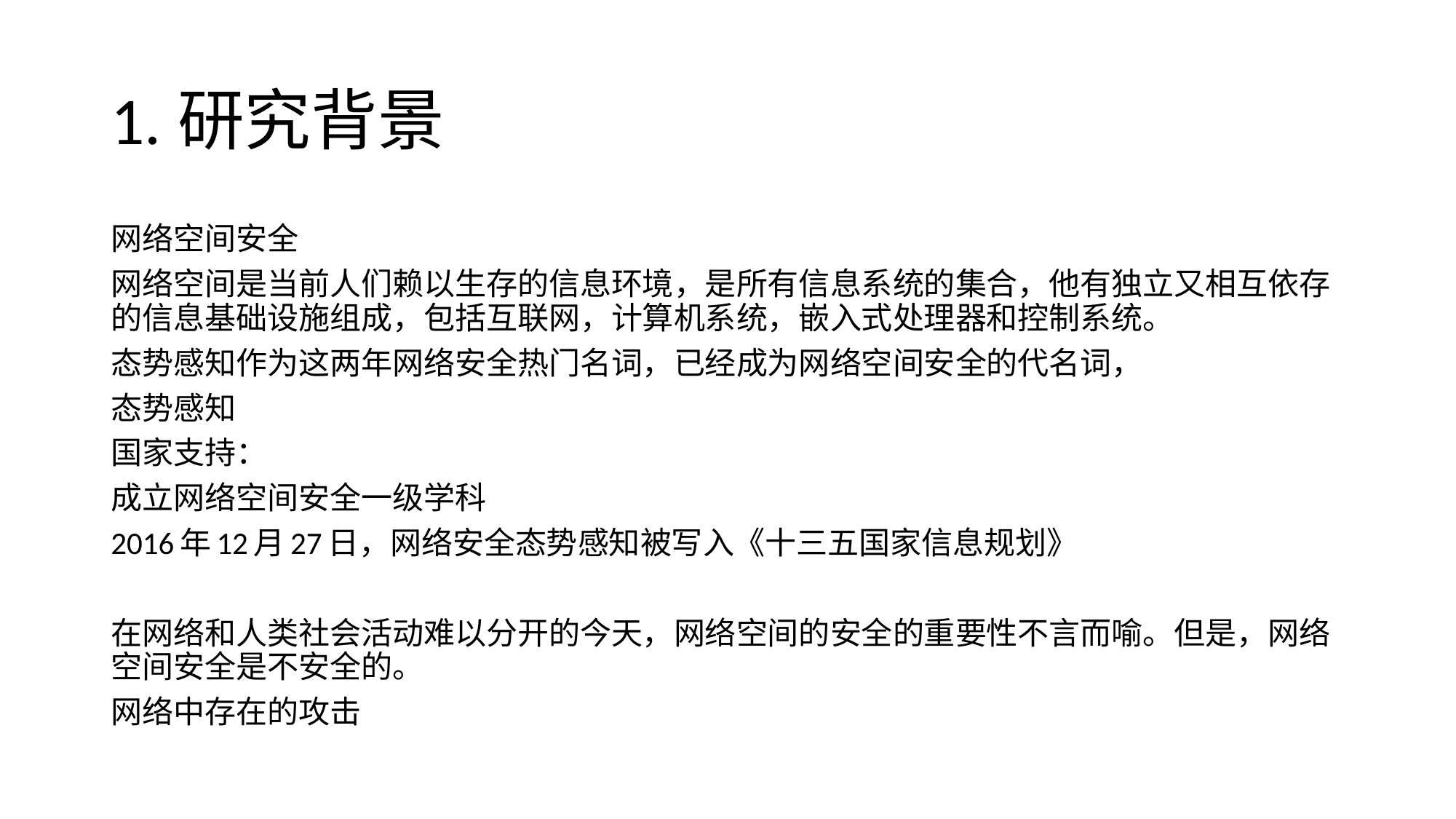

# 1.研究背景
网络空间安全
网络空间是当前人们赖以生存的信息环境，是所有信息系统的集合，他有独立又相互依存的信息基础设施组成，包括互联网，计算机系统，嵌入式处理器和控制系统。
态势感知作为这两年网络安全热门名词，已经成为网络空间安全的代名词，
态势感知
国家支持：
成立网络空间安全一级学科
2016年12月27日，网络安全态势感知被写入《十三五国家信息规划》

在网络和人类社会活动难以分开的今天，网络空间的安全的重要性不言而喻。但是，网络空间安全是不安全的。
网络中存在的攻击